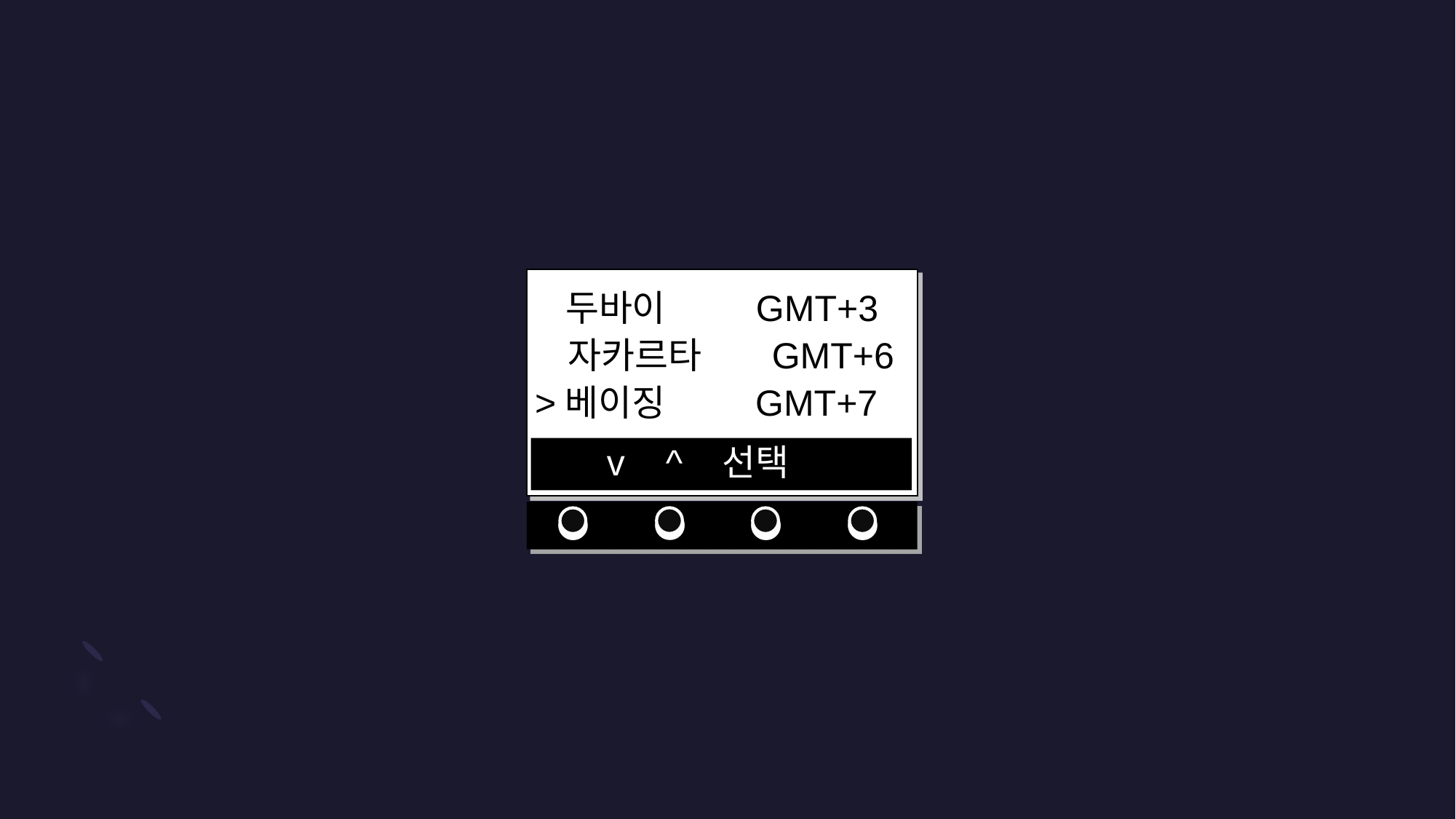

두바이       .GMT+3
 자카르타     .GMT+6
>베이징       .GMT+7
       v    ^   선택